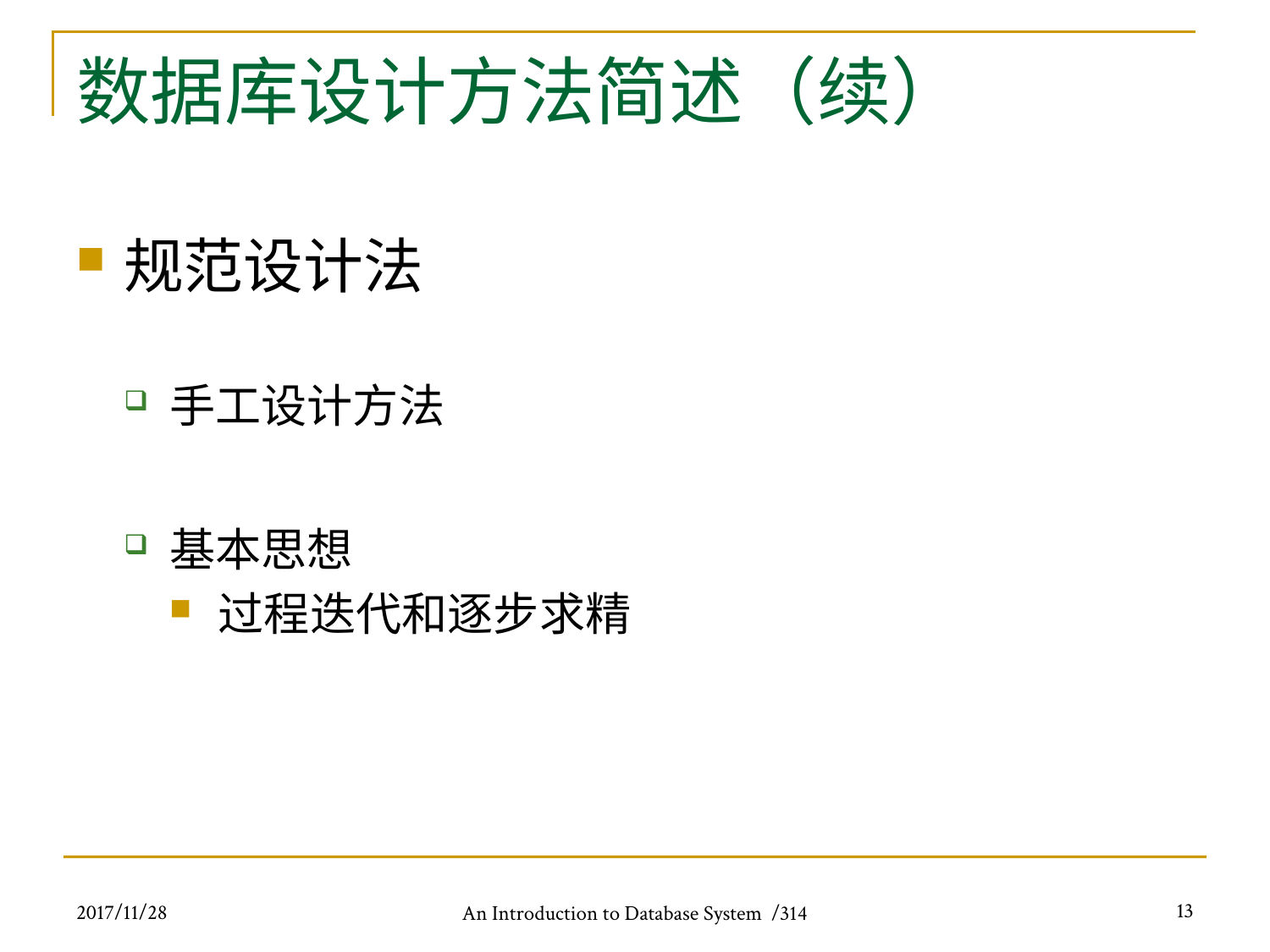

# 数据库设计方法简述（续）
规范设计法

手工设计方法

基本思想
过程迭代和逐步求精
2017/11/28
13
An Introduction to Database System  /314